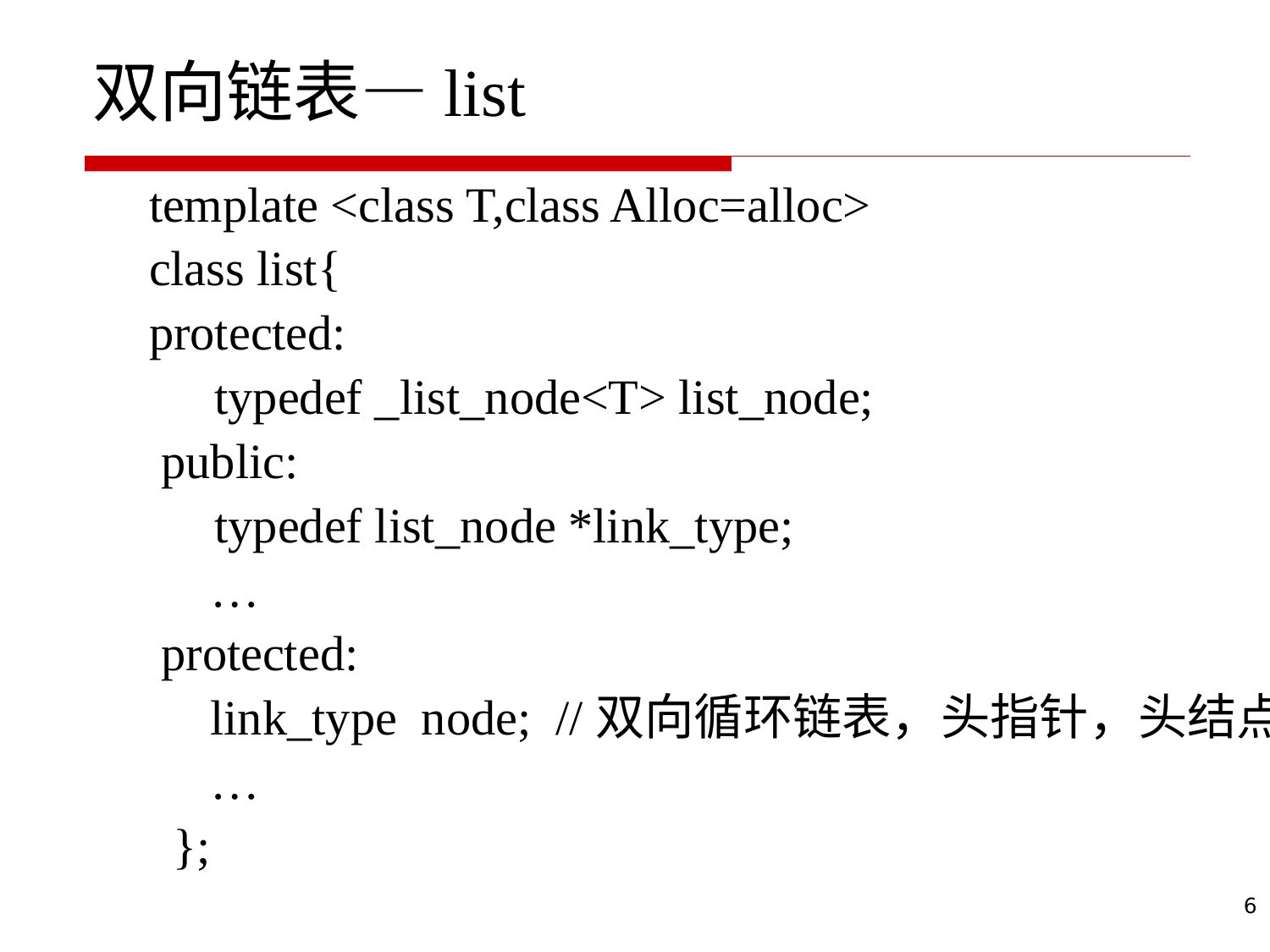

# 双向链表—list
     template <class T,class Alloc=alloc>
     class list{
     protected:
     	typedef _list_node<T> list_node;
      public:
	typedef list_node *link_type;
          …
      protected:
          link_type  node;  //双向循环链表，头指针，头结点
          …
       };

6